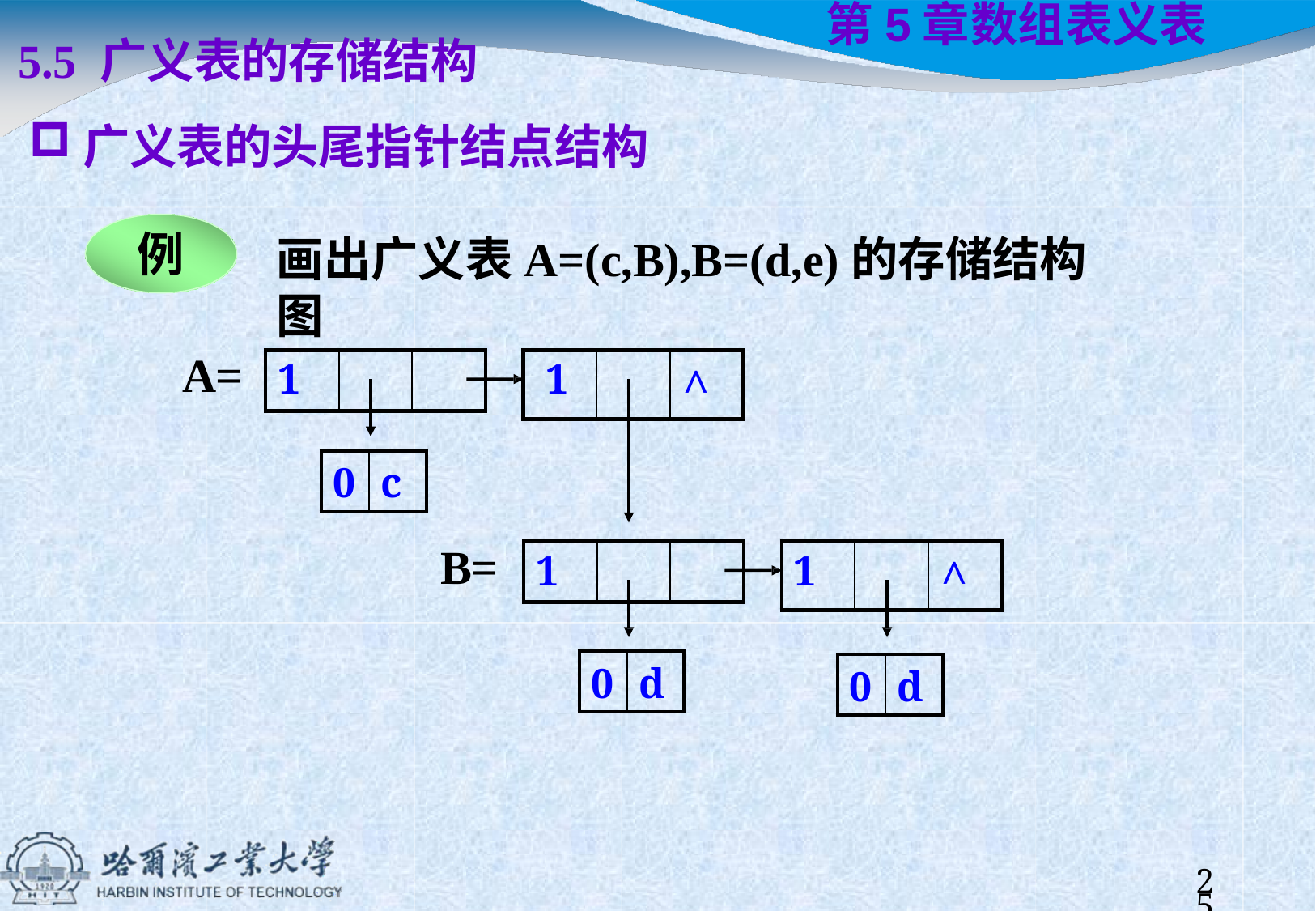

5.5 广义表的存储结构
广义表的头尾指针结点结构
# 第5章	数组表义表

例
画出广义表A=(c,B),B=(d,e)的存储结构图
A=

1	1
^

| 0 | c |
| --- | --- |
B=

1
1
^

| 0 | d |
| --- | --- |
| 0 | d |
| --- | --- |
25